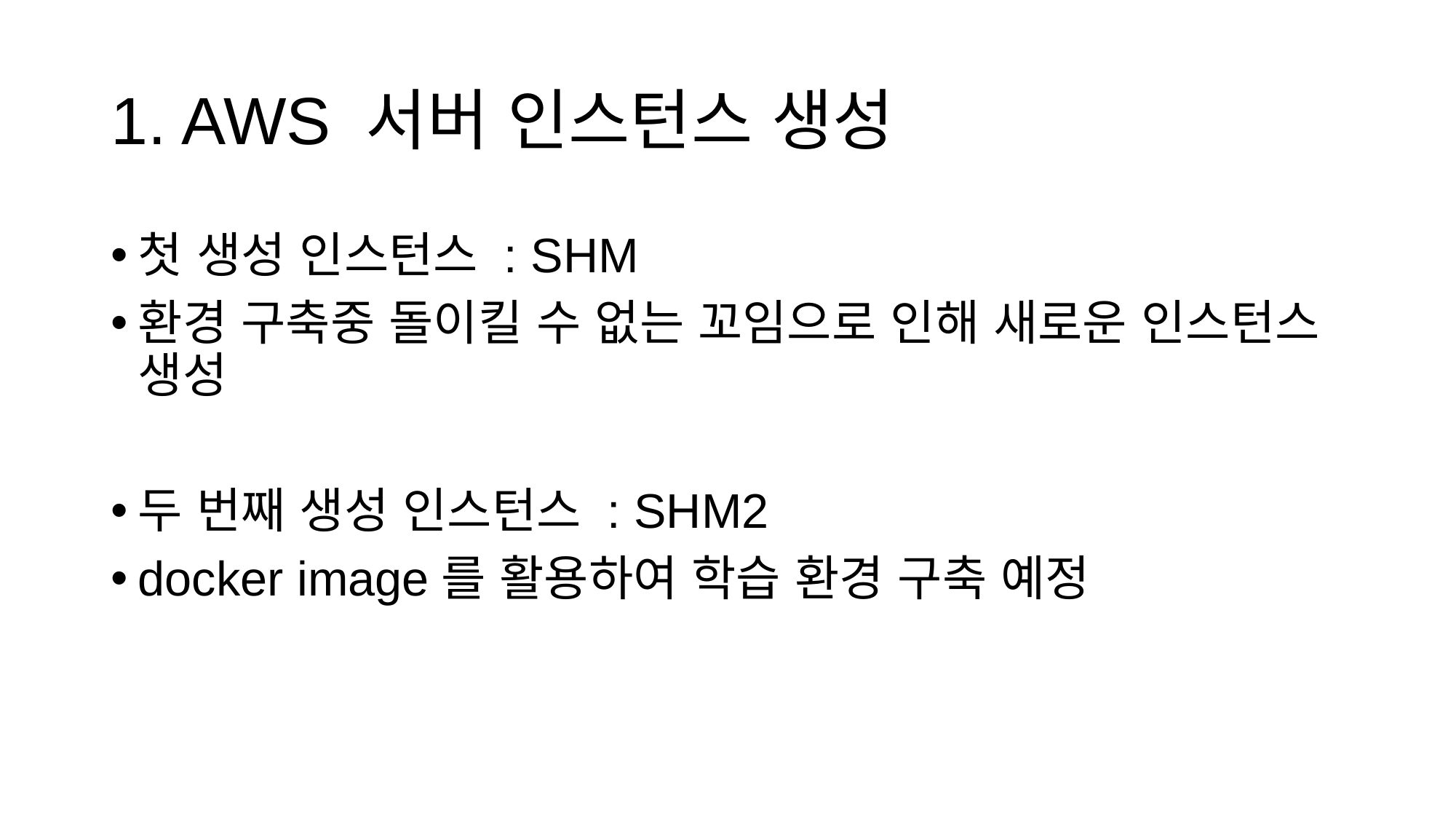

# 1. AWS 서버 인스턴스 생성
첫 생성 인스턴스 : SHM
환경 구축중 돌이킬 수 없는 꼬임으로 인해 새로운 인스턴스 생성

두 번째 생성 인스턴스 : SHM2
docker image를 활용하여 학습 환경 구축 예정